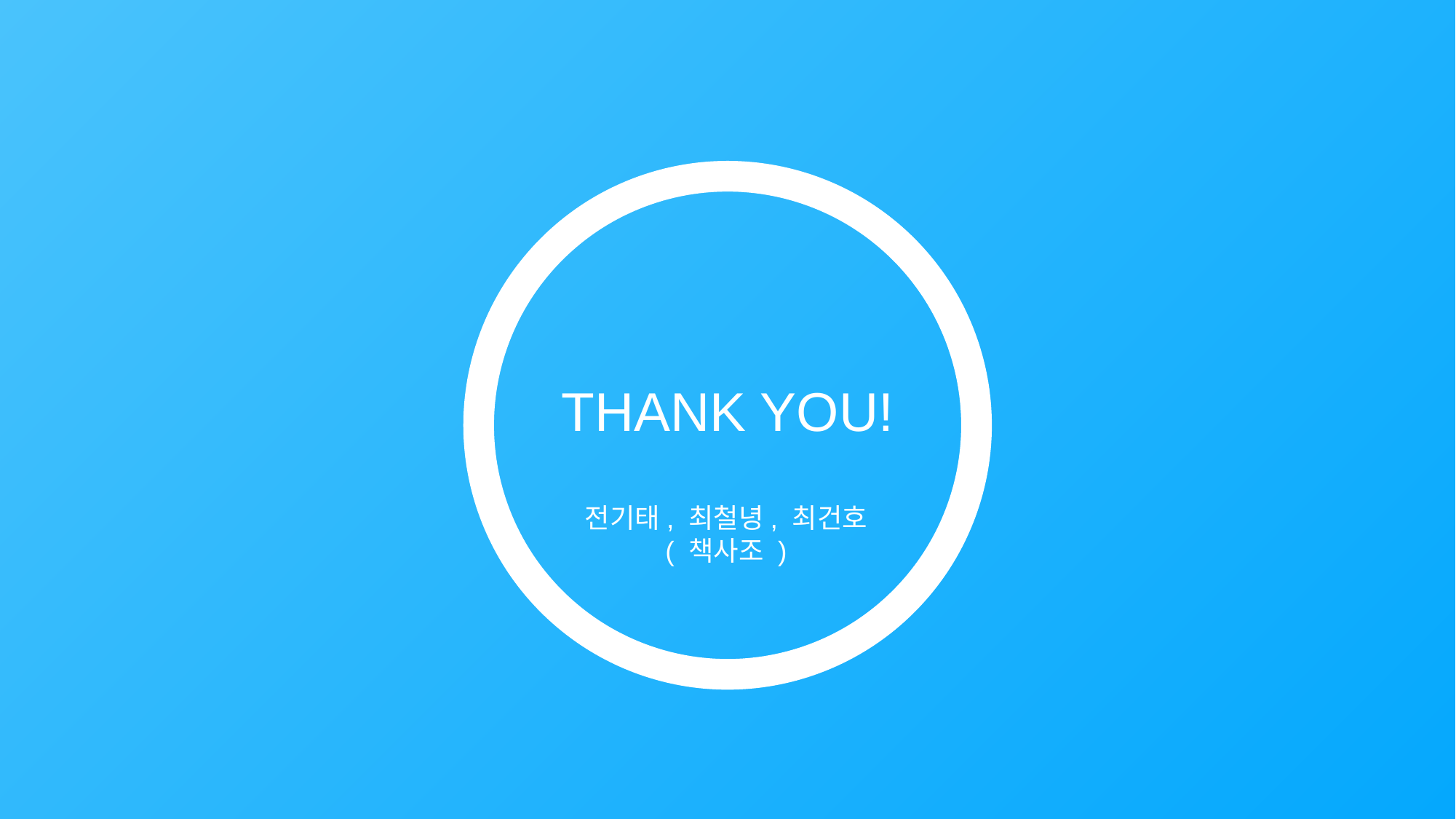

THANK YOU!
전기태, 최철녕, 최건호
( 책사조 )